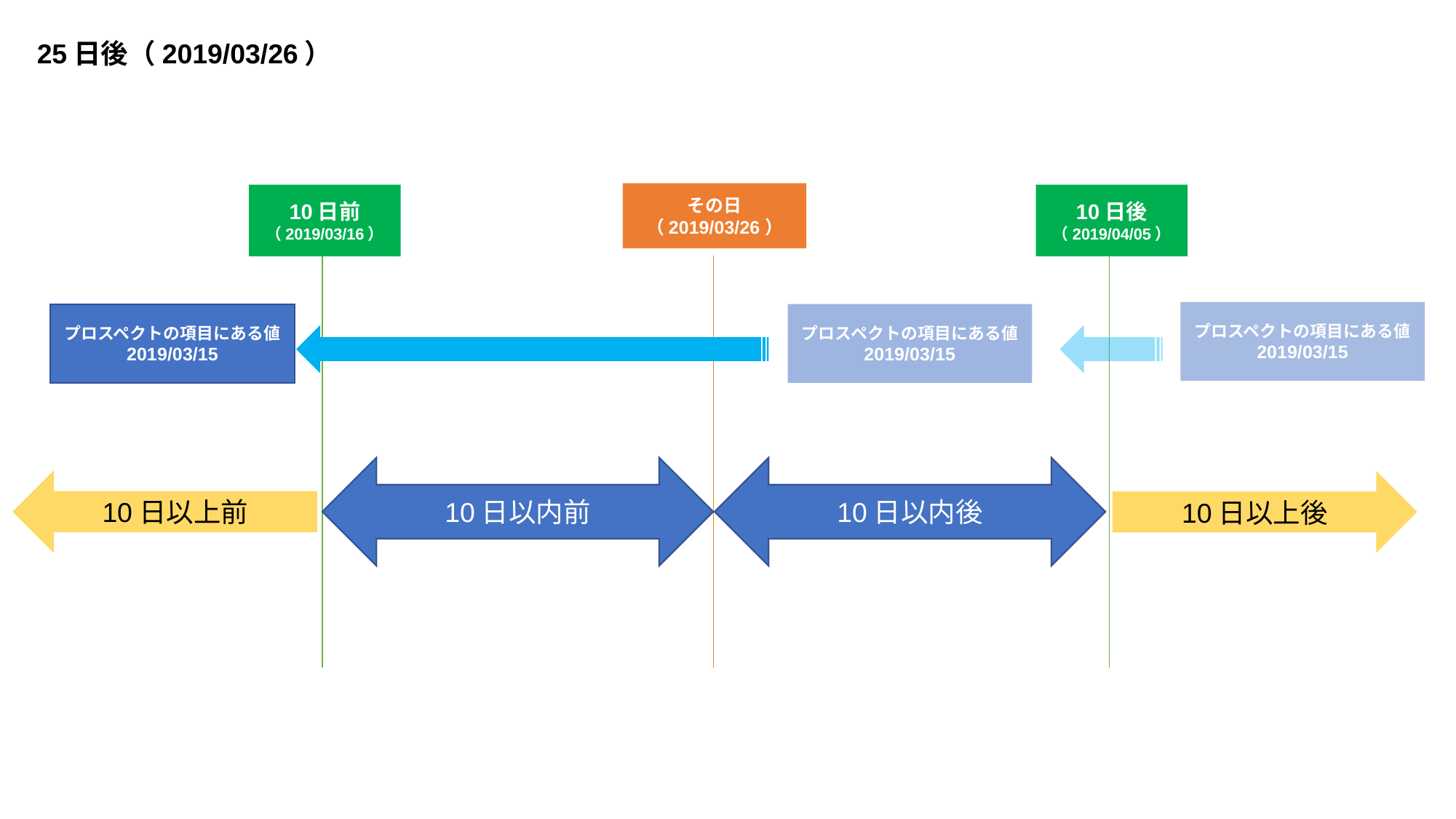

25日後（2019/03/26）
その日
（2019/03/26）
10日前
（2019/03/16）
10日後
（2019/04/05）
プロスペクトの項目にある値
2019/03/15
プロスペクトの項目にある値
2019/03/15
プロスペクトの項目にある値
2019/03/15

10日以内前
10日以内後
10日以上前
10日以上後